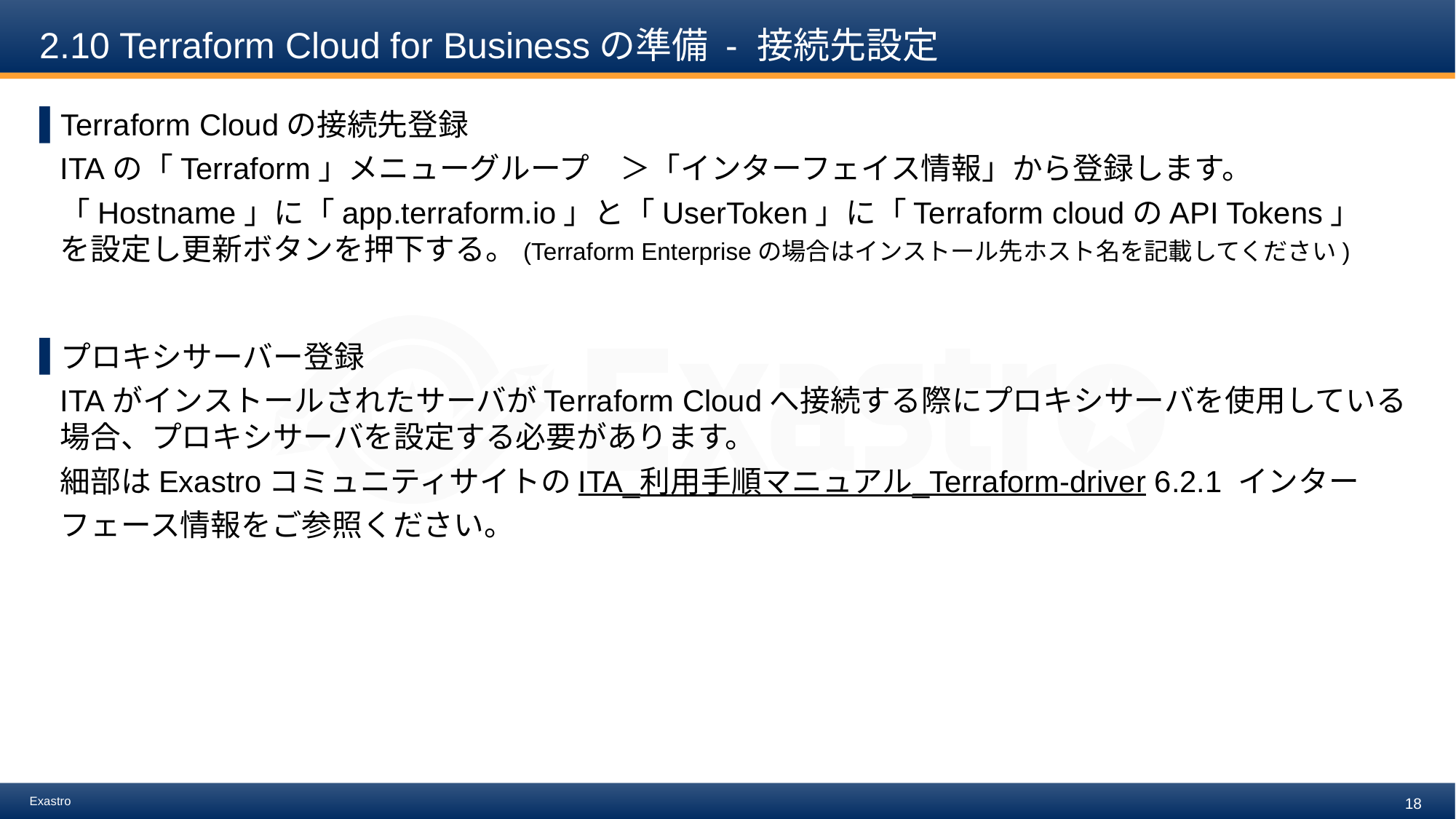

# 2.10 Terraform Cloud for Businessの準備 - 接続先設定
Terraform Cloudの接続先登録
ITAの「Terraform」メニューグループ　＞「インターフェイス情報」から登録します。
「Hostname」に「app.terraform.io」と「UserToken」に「Terraform cloudのAPI Tokens」　を設定し更新ボタンを押下する。(Terraform Enterpriseの場合はインストール先ホスト名を記載してください)

プロキシサーバー登録
ITAがインストールされたサーバがTerraform Cloudへ接続する際にプロキシサーバを使用している場合、プロキシサーバを設定する必要があります。
細部はExastroコミュニティサイトのITA_利用手順マニュアル_Terraform-driver 6.2.1 インターフェース情報をご参照ください。